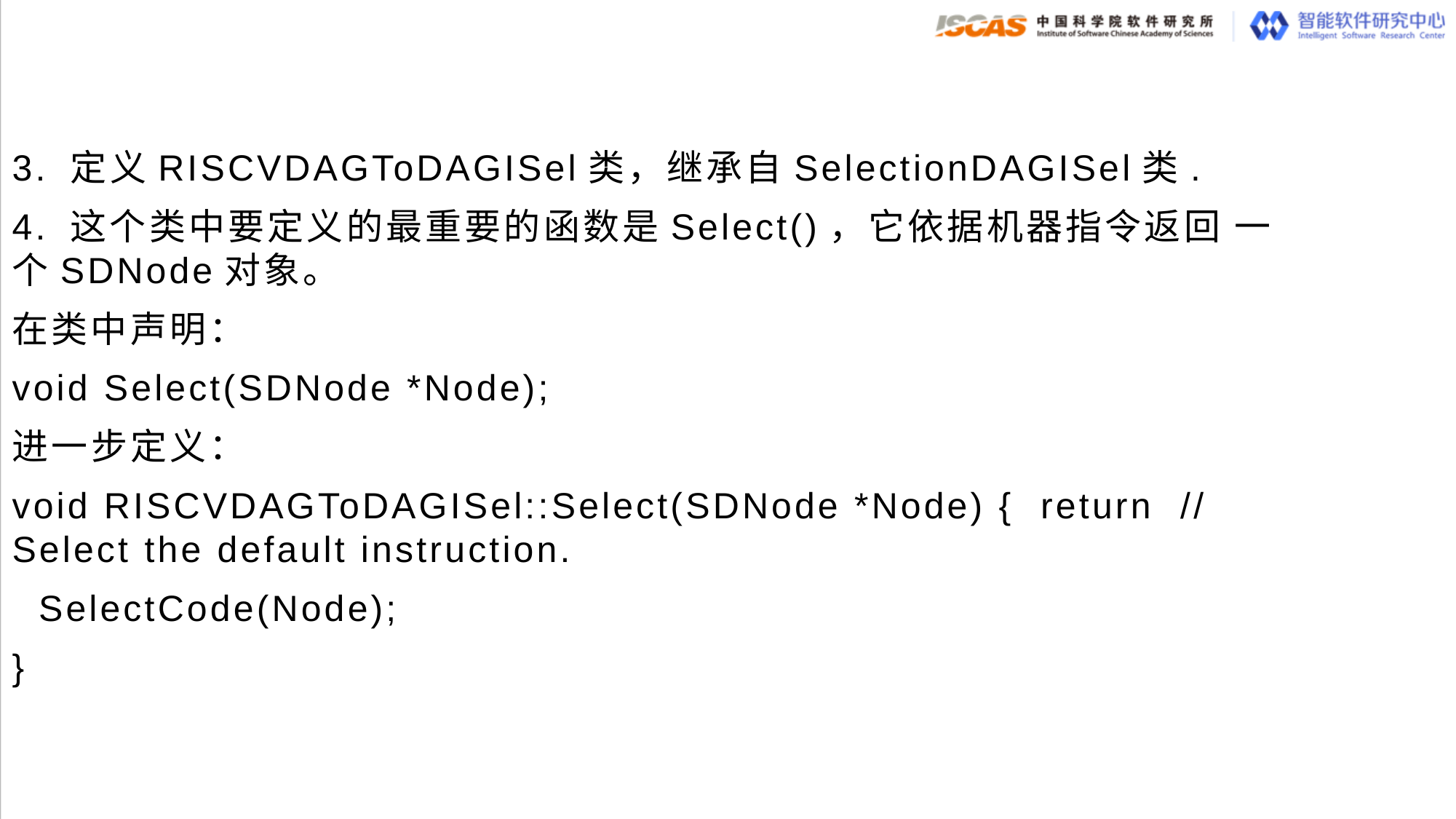

3. 定义RISCVDAGToDAGISel类，继承自SelectionDAGISel类.
4. 这个类中要定义的最重要的函数是Select()，它依据机器指令返回 一个SDNode对象。
在类中声明：
void Select(SDNode *Node);
进一步定义：
void RISCVDAGToDAGISel::Select(SDNode *Node) {  return  // Select the default instruction.
  SelectCode(Node);
}